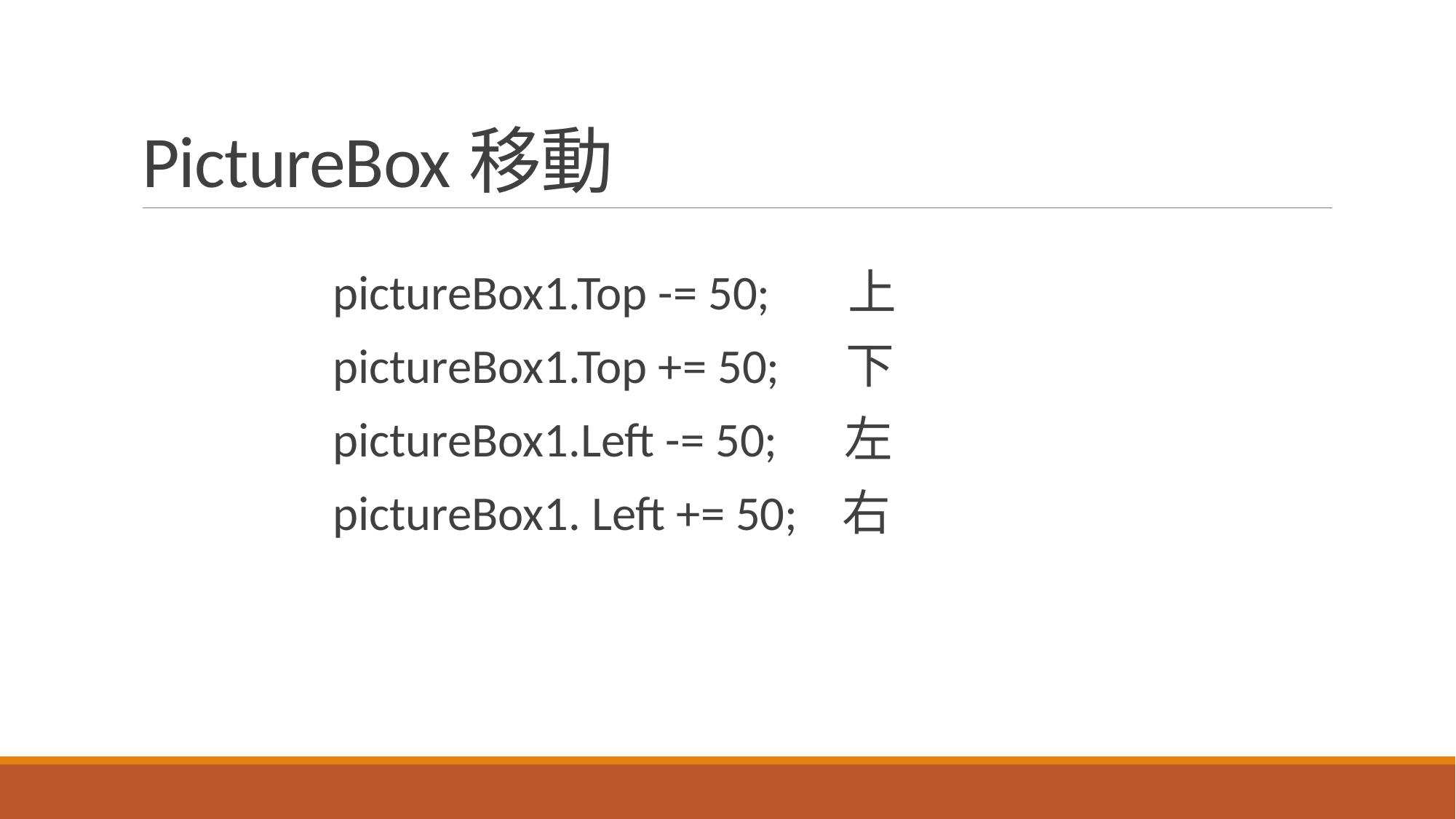

# PictureBox移動
pictureBox1.Top -= 50;      上
pictureBox1.Top += 50;     下
pictureBox1.Left -= 50;     左
pictureBox1. Left += 50;   右